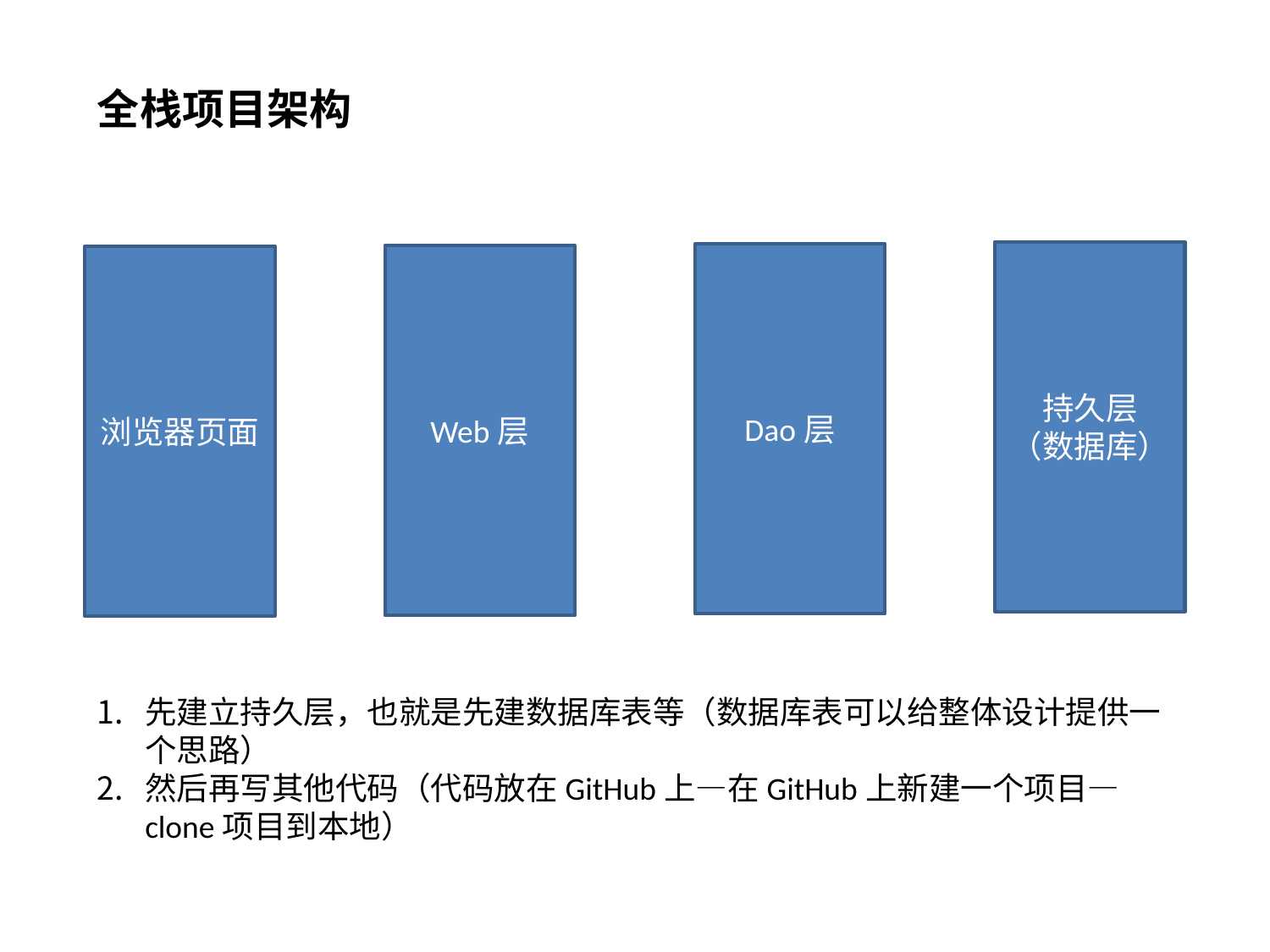

全栈项目架构
持久层 （数据库）
Dao层
Web层
浏览器页面
先建立持久层，也就是先建数据库表等（数据库表可以给整体设计提供一个思路）
然后再写其他代码（代码放在GitHub上—在GitHub上新建一个项目—clone项目到本地）